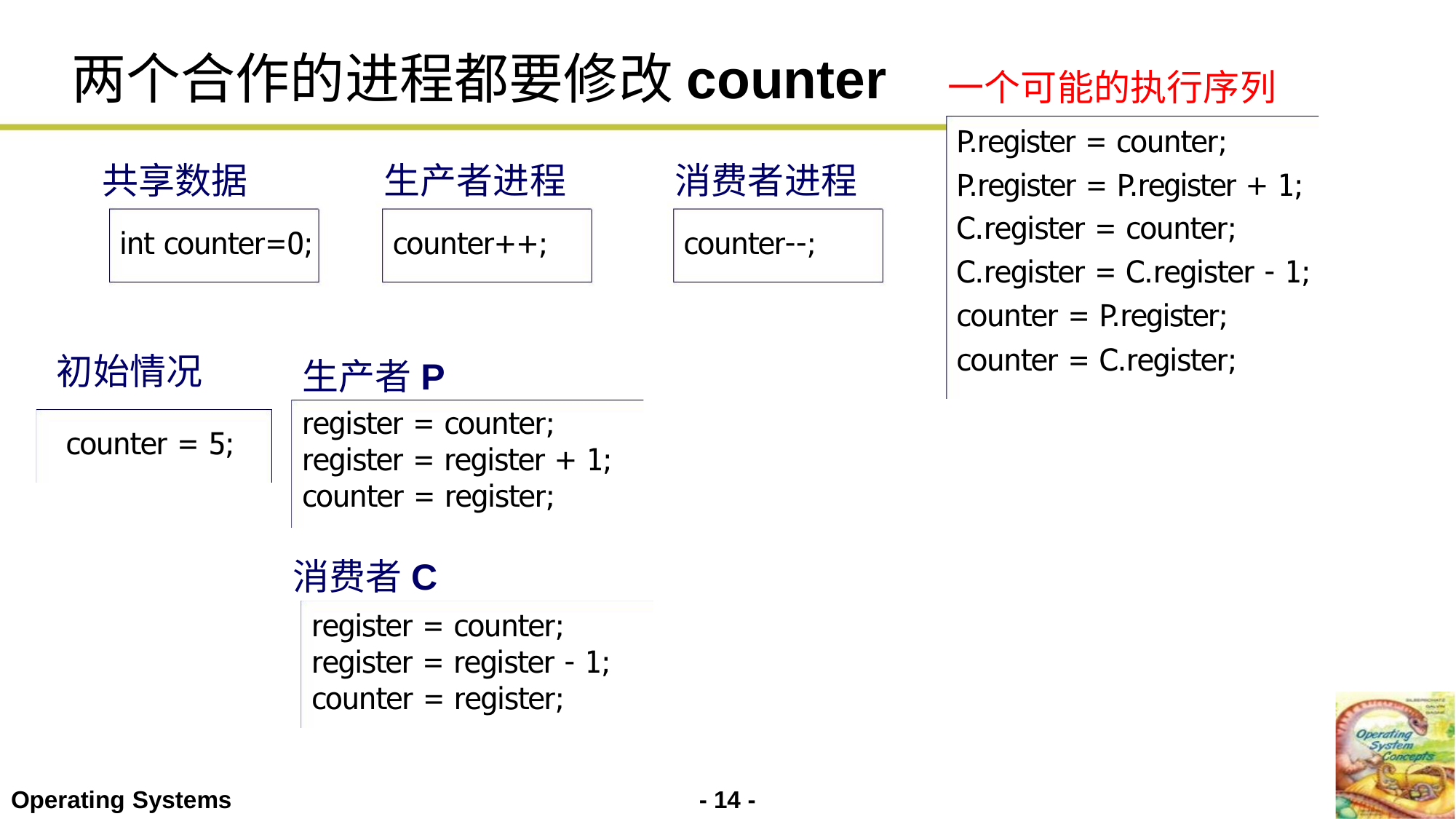

两个合作的进程都要修改counter
一个可能的执行序列

P.register = counter;
共享数据
生产者进程
消费者进程
P.register = P.register + 1;
C.register = counter;
C.register = C.register - 1;
counter = P.register;
int counter=0;
counter++;
counter--;
counter = C.register;
初始情况
生产者P

register = counter;
register = register + 1;
counter = register;

counter = 5;
消费者C

register = counter;
register = register - 1;
counter = register;

- 14 -
Operating Systems